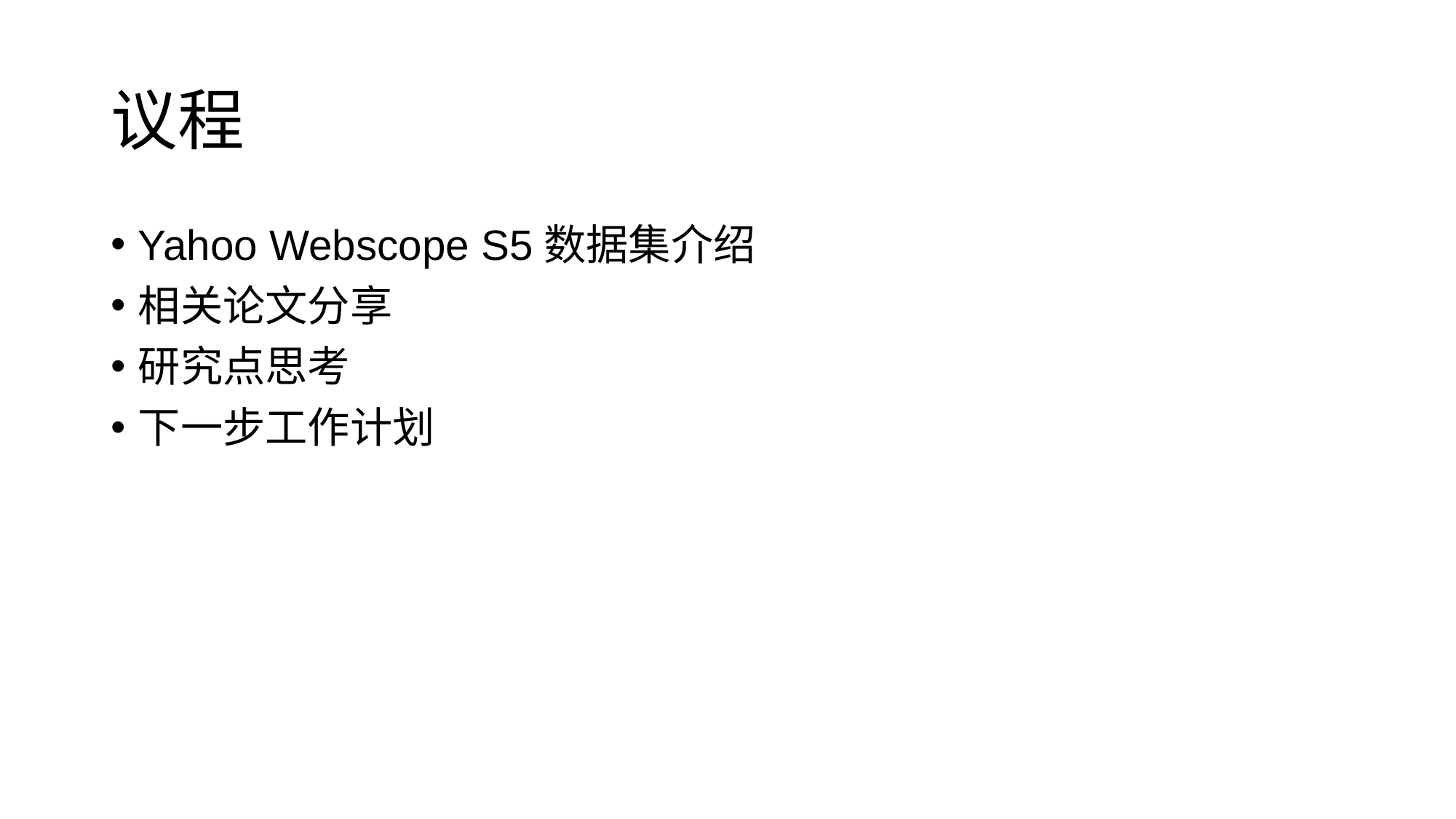

# 议程
Yahoo Webscope S5数据集介绍
相关论文分享
研究点思考
下一步工作计划